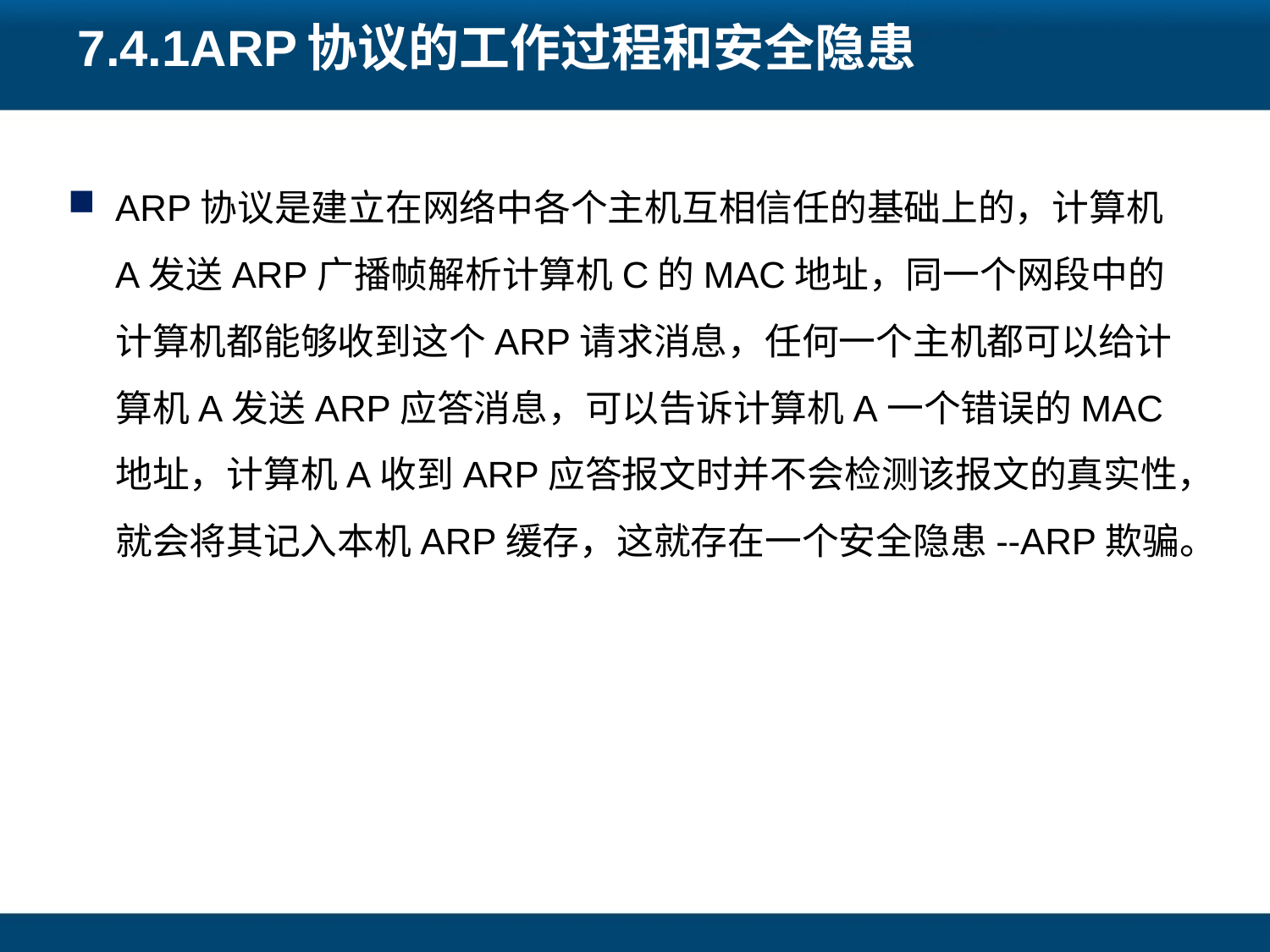

# 7.4.1ARP协议的工作过程和安全隐患
ARP协议是建立在网络中各个主机互相信任的基础上的，计算机A发送ARP广播帧解析计算机C的MAC地址，同一个网段中的计算机都能够收到这个ARP请求消息，任何一个主机都可以给计算机A发送ARP应答消息，可以告诉计算机A一个错误的MAC地址，计算机A收到ARP应答报文时并不会检测该报文的真实性，就会将其记入本机ARP缓存，这就存在一个安全隐患--ARP欺骗。